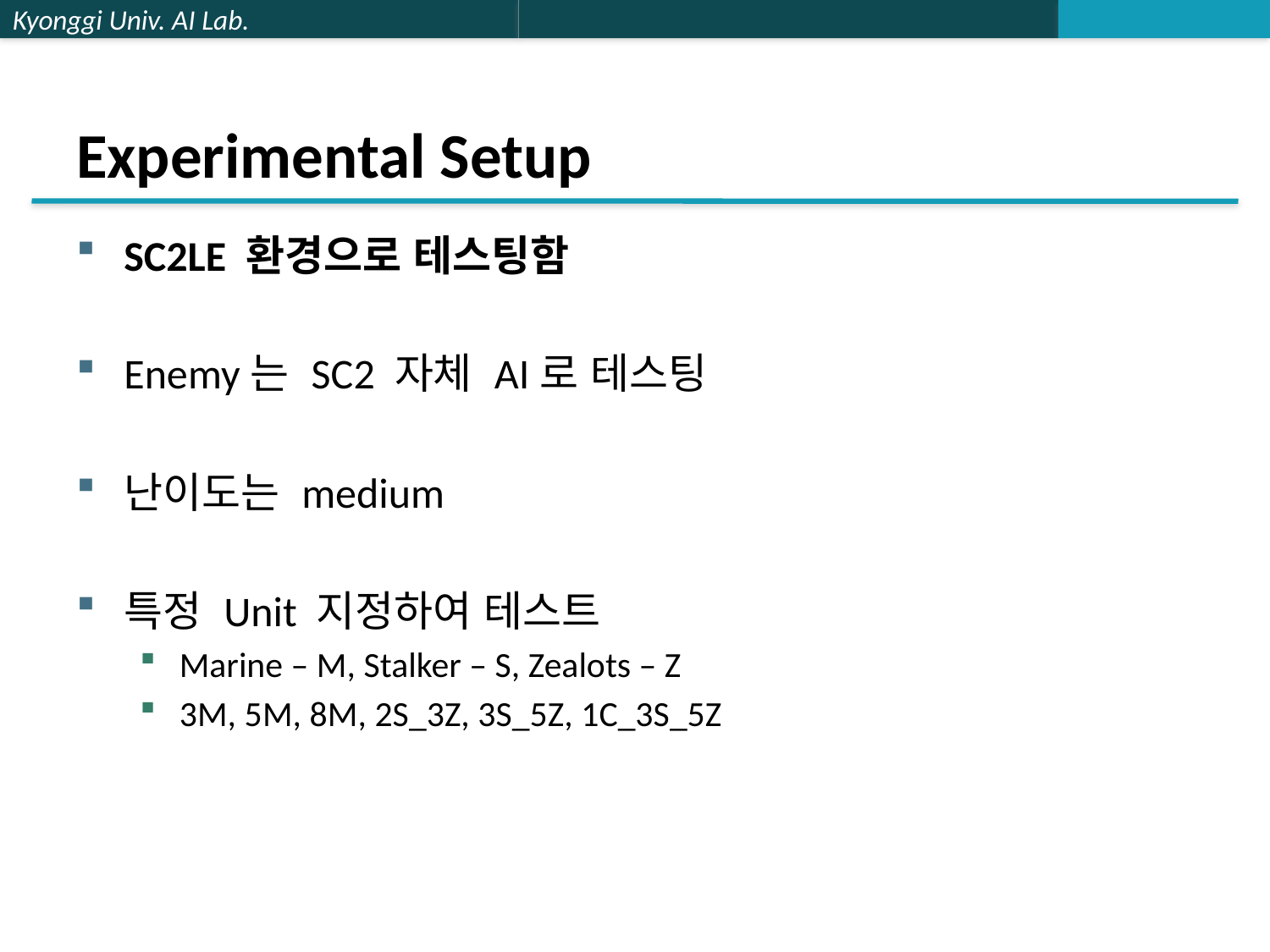

# Experimental Setup
SC2LE 환경으로 테스팅함

Enemy는 SC2 자체 AI로 테스팅

난이도는 medium

특정 Unit 지정하여 테스트
Marine – M, Stalker – S, Zealots – Z
3M, 5M, 8M, 2S_3Z, 3S_5Z, 1C_3S_5Z